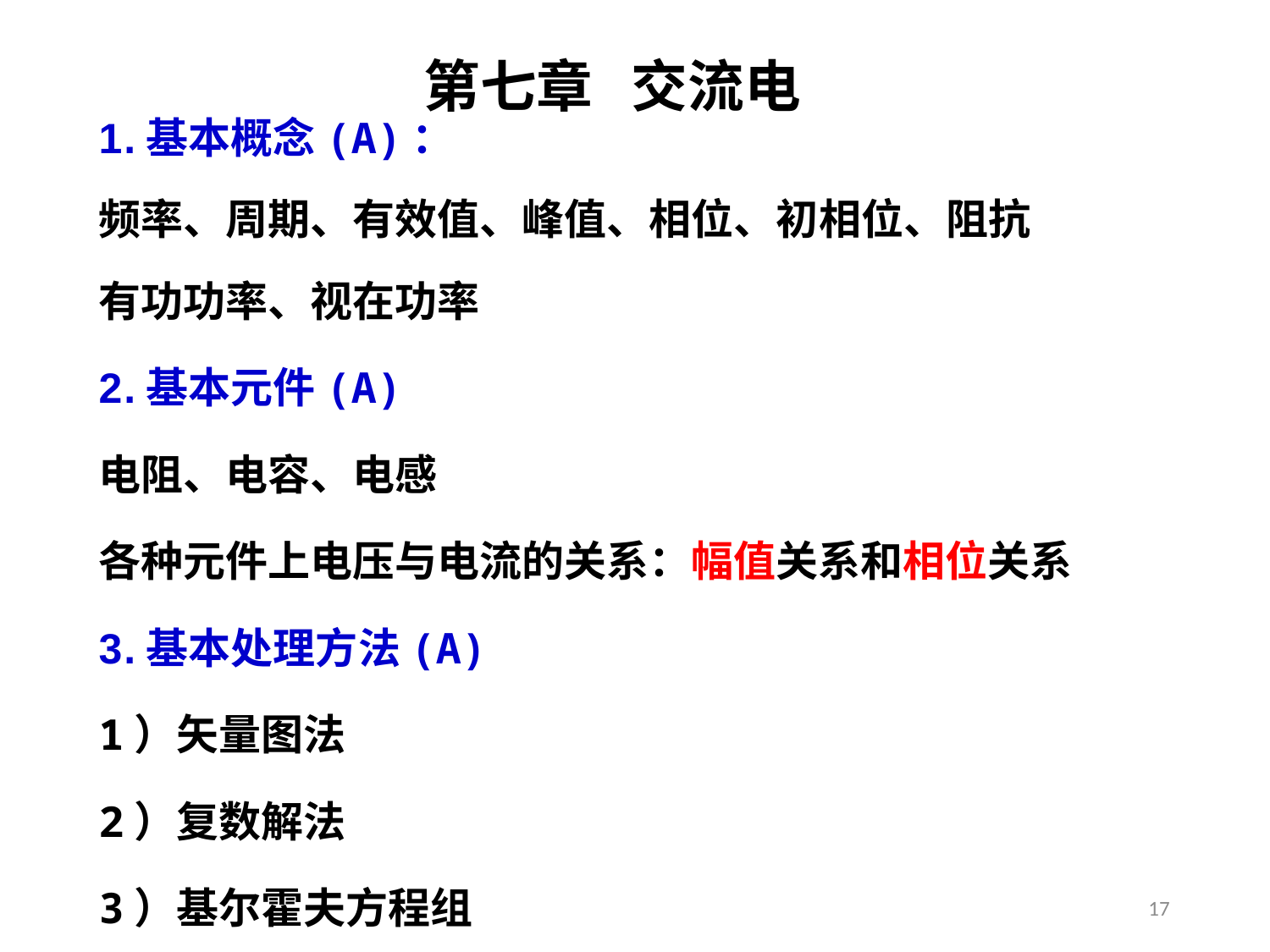

第七章   交流电
基本概念(A)：
频率、周期、有效值、峰值、相位、初相位、阻抗
有功功率、视在功率
基本元件(A)
电阻、电容、电感
各种元件上电压与电流的关系：幅值关系和相位关系
基本处理方法(A)
1）矢量图法
2）复数解法
3）基尔霍夫方程组

17